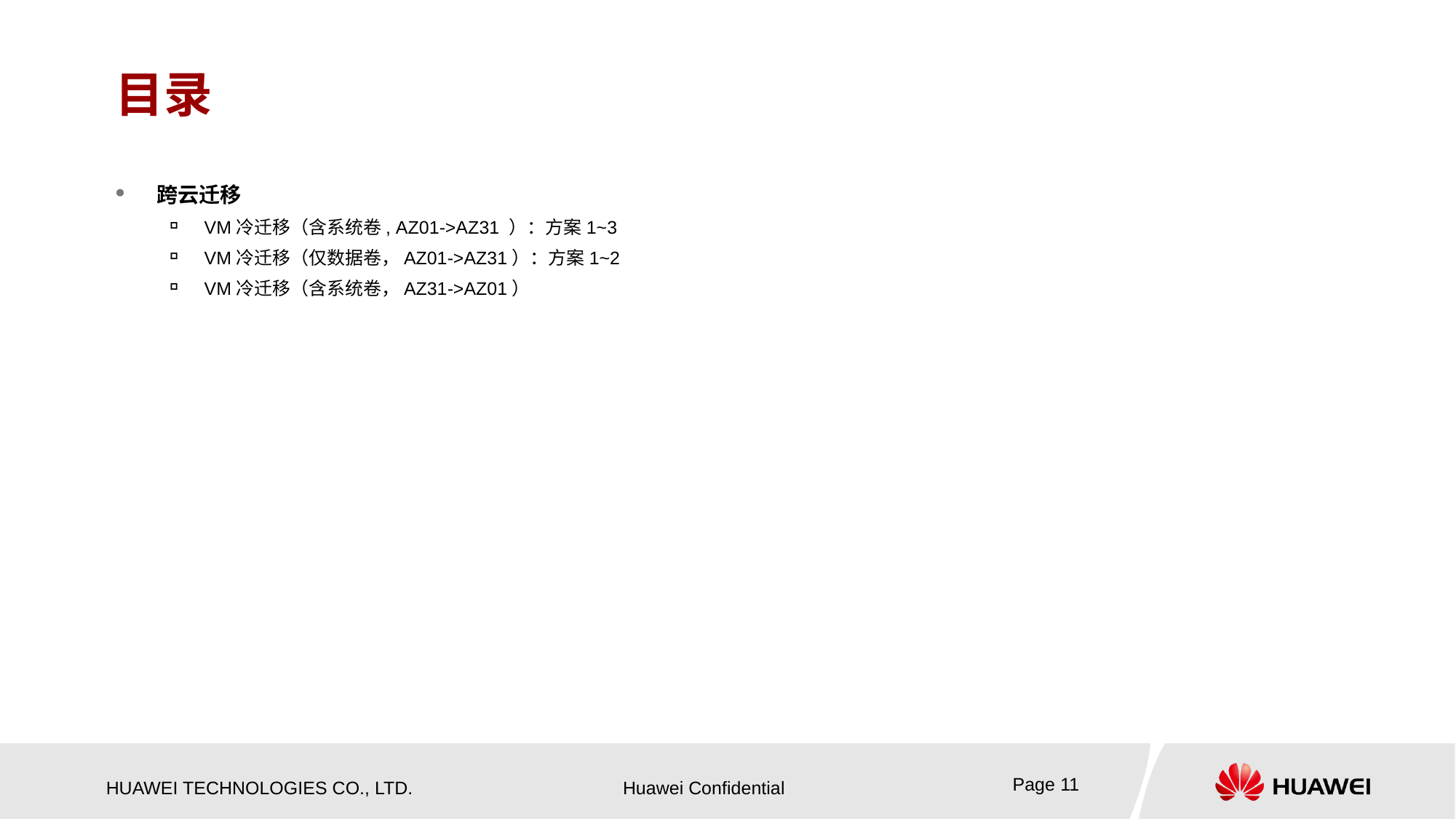

# 目录
跨云迁移
VM冷迁移（含系统卷, AZ01->AZ31 ）：方案1~3
VM冷迁移（仅数据卷，AZ01->AZ31）：方案1~2
VM冷迁移（含系统卷，AZ31->AZ01）